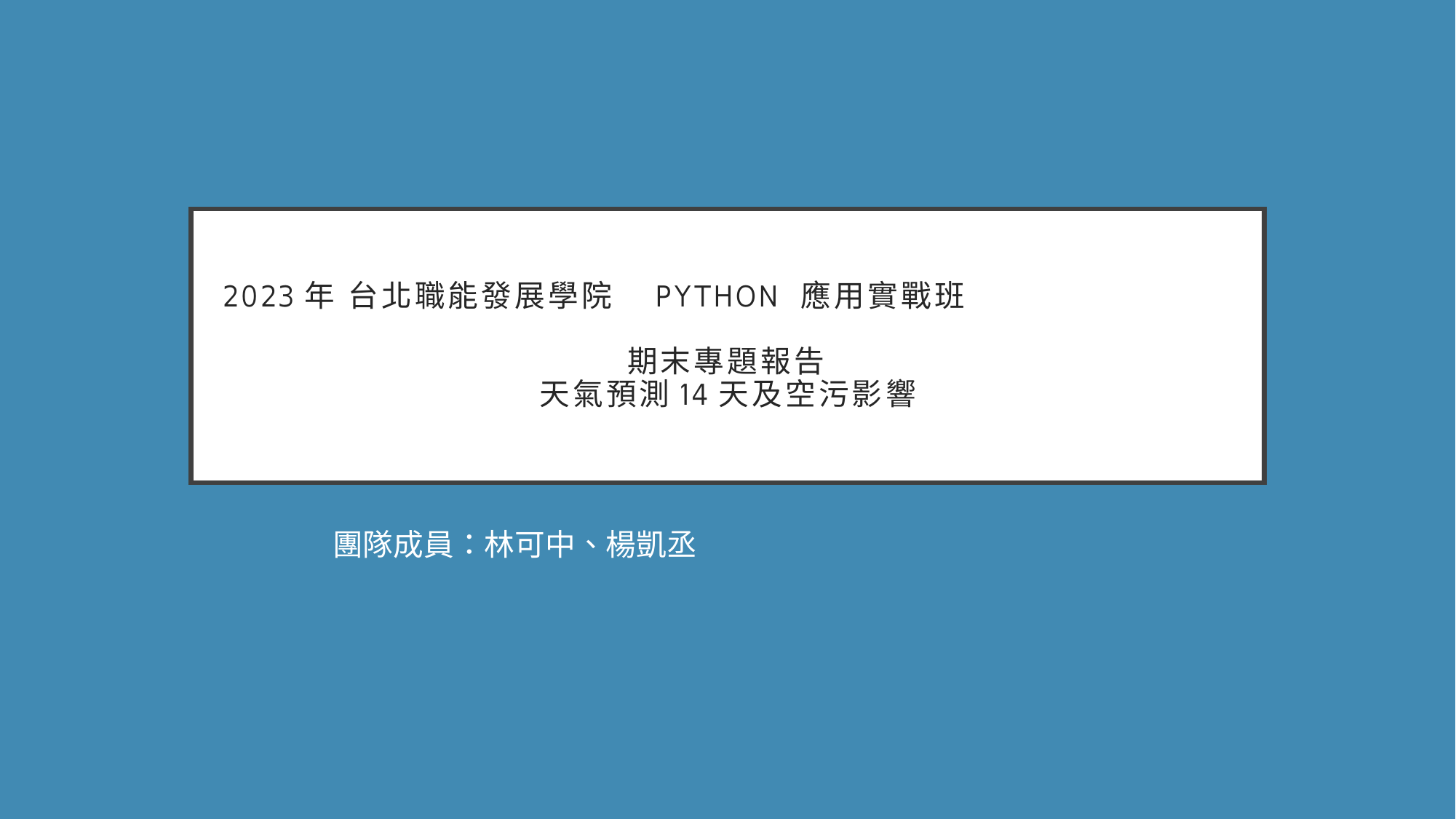

# 2023年 台北職能發展學院　Python 應用實戰班   　　　　　　　　　　　　　　 期末專題報告 天氣預測14天及空污影響
團隊成員：林可中、楊凱丞